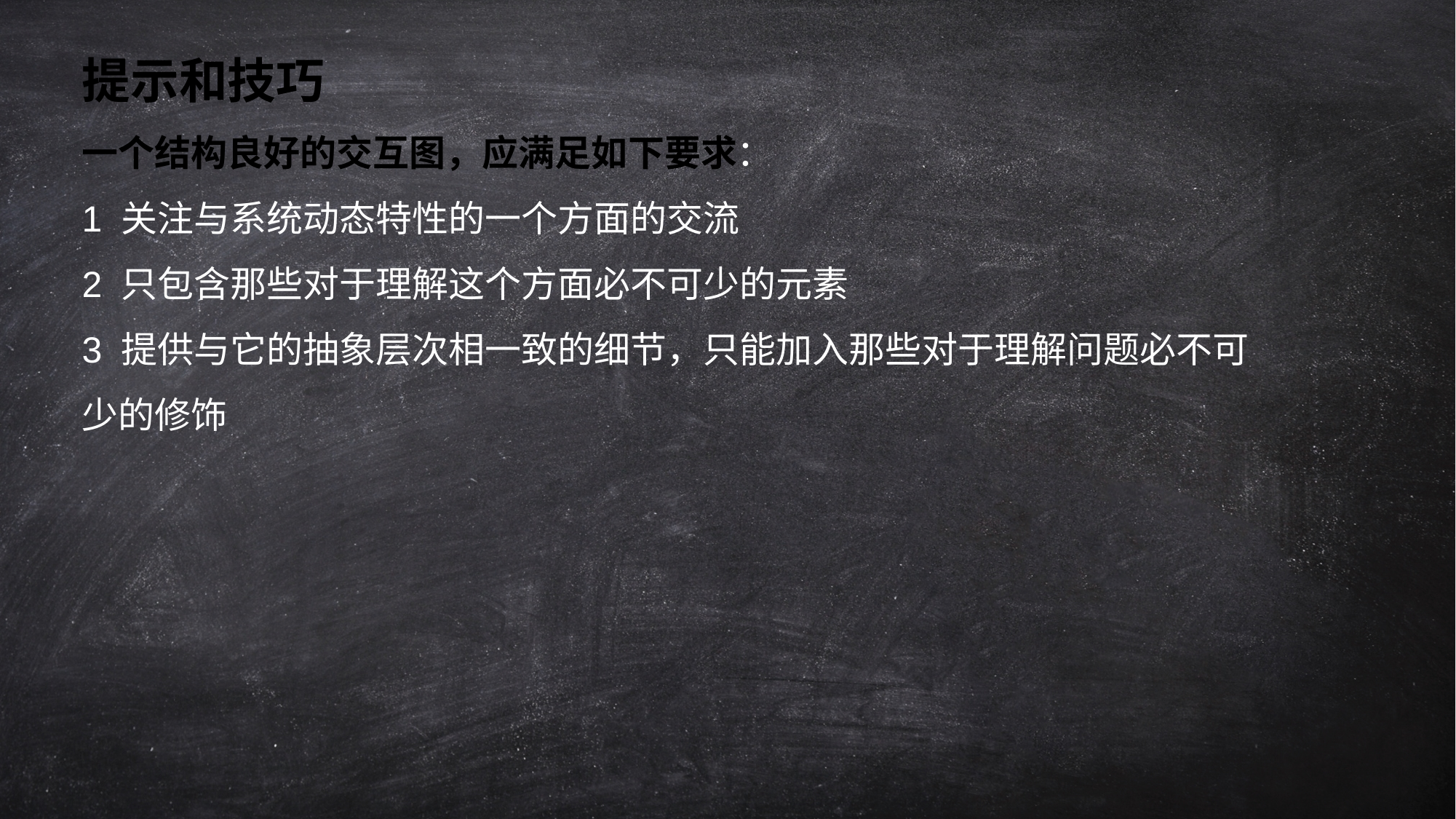

提示和技巧
一个结构良好的交互图，应满足如下要求：
1 关注与系统动态特性的一个方面的交流
2 只包含那些对于理解这个方面必不可少的元素
3 提供与它的抽象层次相一致的细节，只能加入那些对于理解问题必不可少的修饰